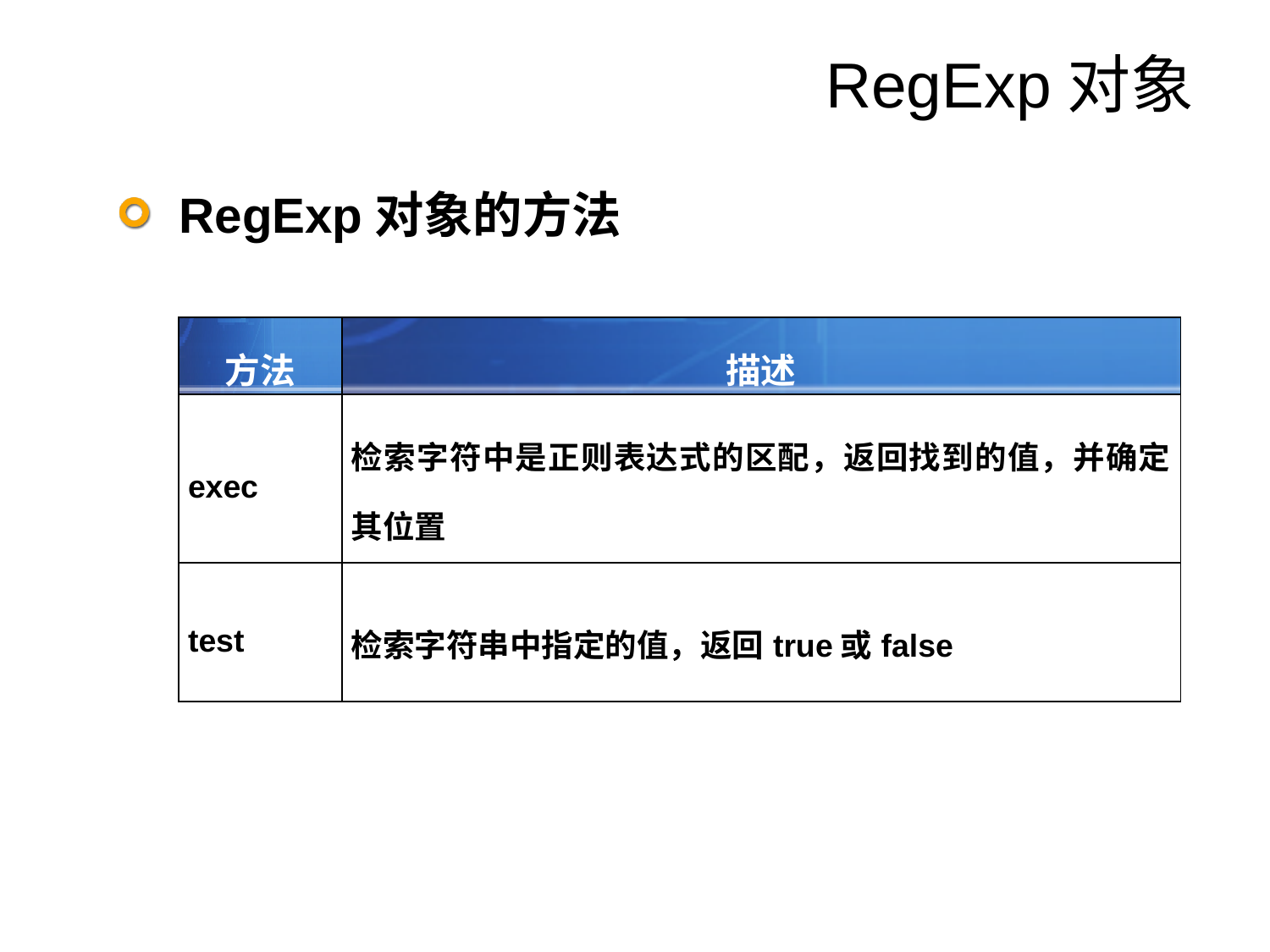

# RegExp对象
 RegExp对象的方法
| 方法 | 描述 |
| --- | --- |
| exec | 检索字符中是正则表达式的区配，返回找到的值，并确定其位置 |
| test | 检索字符串中指定的值，返回true或false |